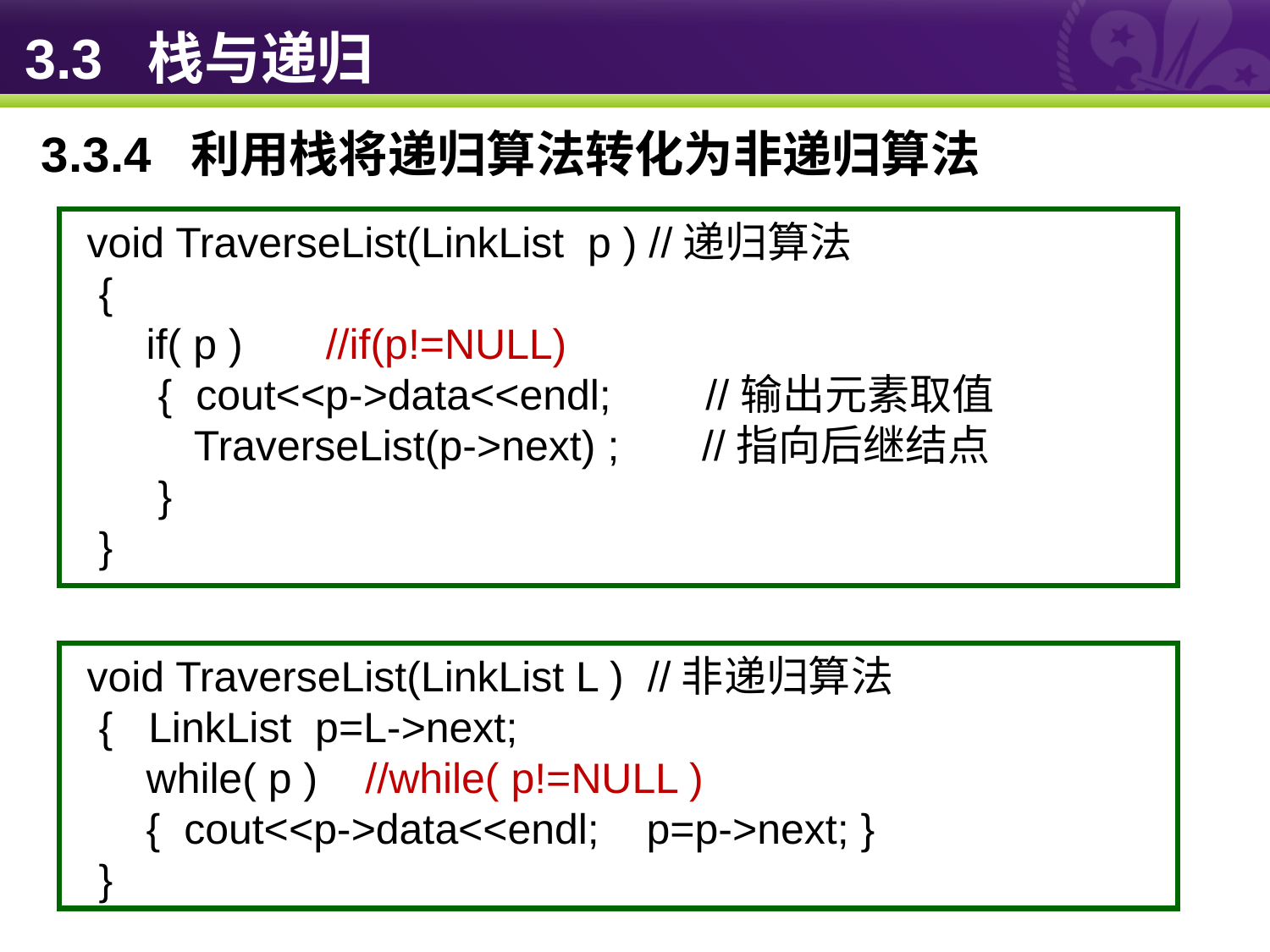

# 3.3  栈与递归
 3.3.4  利用栈将递归算法转化为非递归算法
void TraverseList(LinkList  p ) //递归算法
 {
     if( p )       //if(p!=NULL)
      {  cout<<p->data<<endl;        //输出元素取值
         TraverseList(p->next) ;       //指向后继结点
      }
 }
void TraverseList(LinkList L )  //非递归算法
 {   LinkList  p=L->next;
     while( p )    //while( p!=NULL )
     {  cout<<p->data<<endl;    p=p->next; }
 }